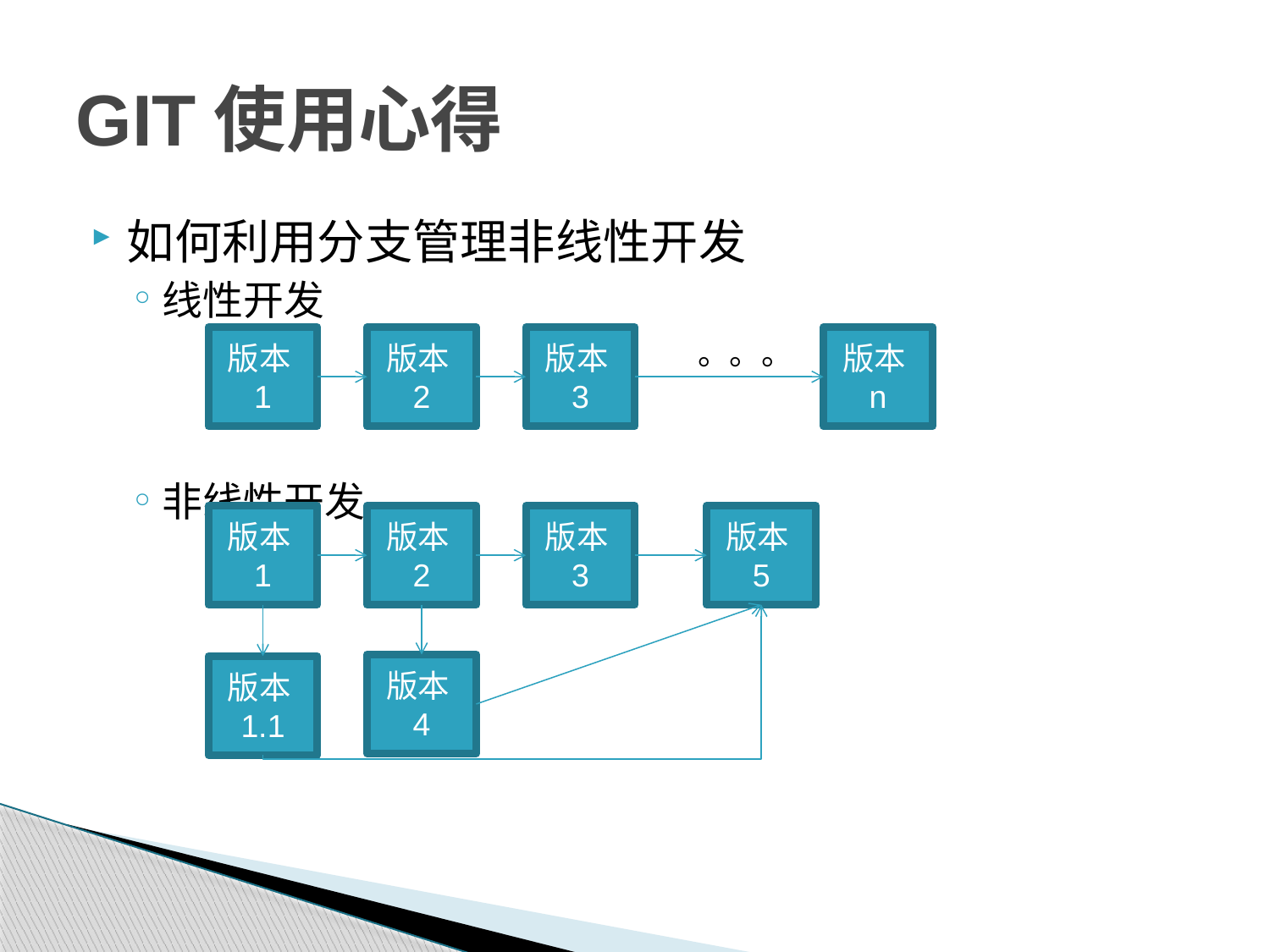

# GIT使用心得
如何利用分支管理非线性开发
线性开发

非线性开发
版本1
版本2
版本3
。。。
版本n
版本1
版本2
版本3
版本5
版本4
版本1.1